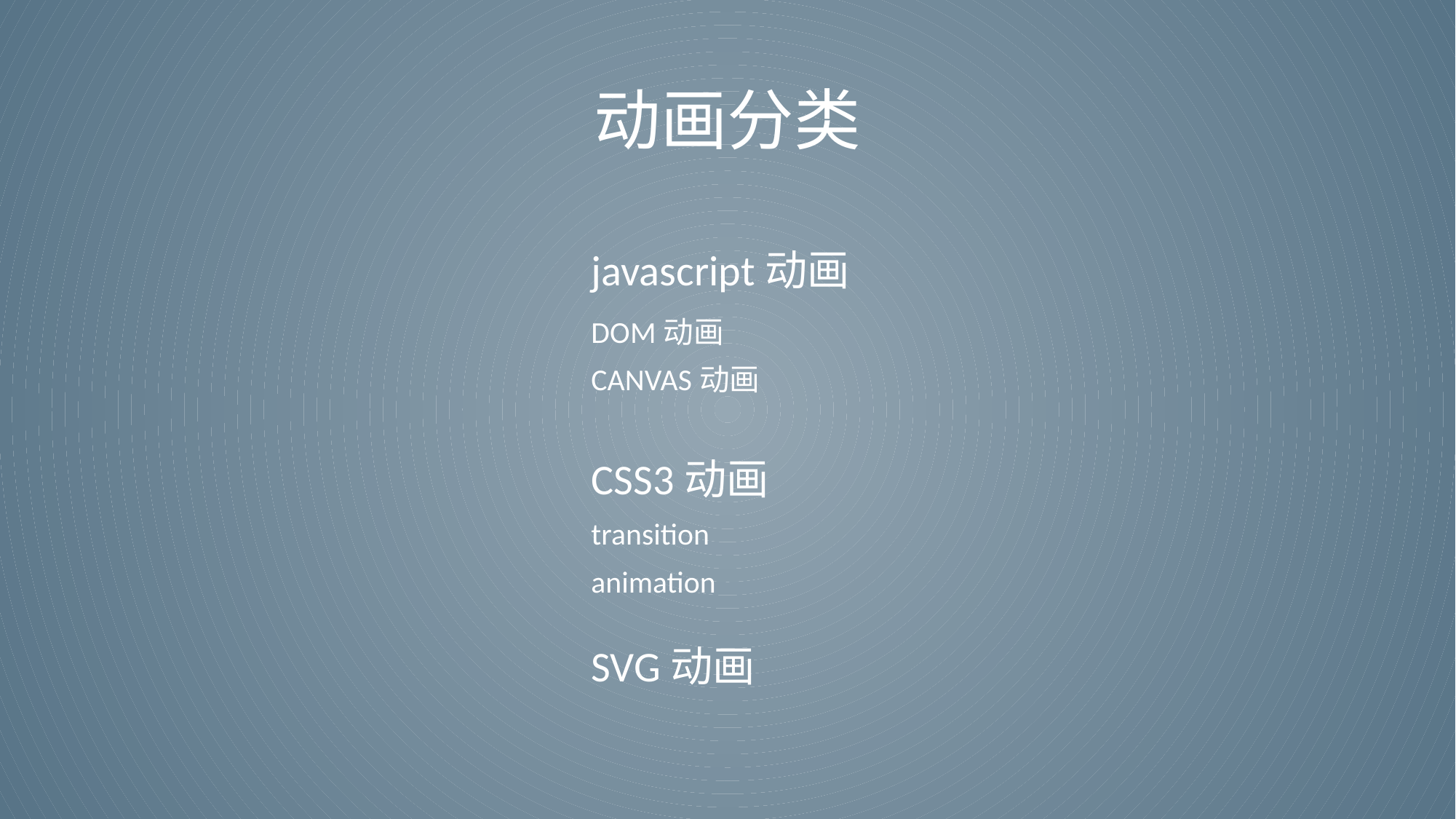

# 动画分类
javascript动画
DOM动画
CANVAS动画
CSS3动画
transition
animation
SVG动画